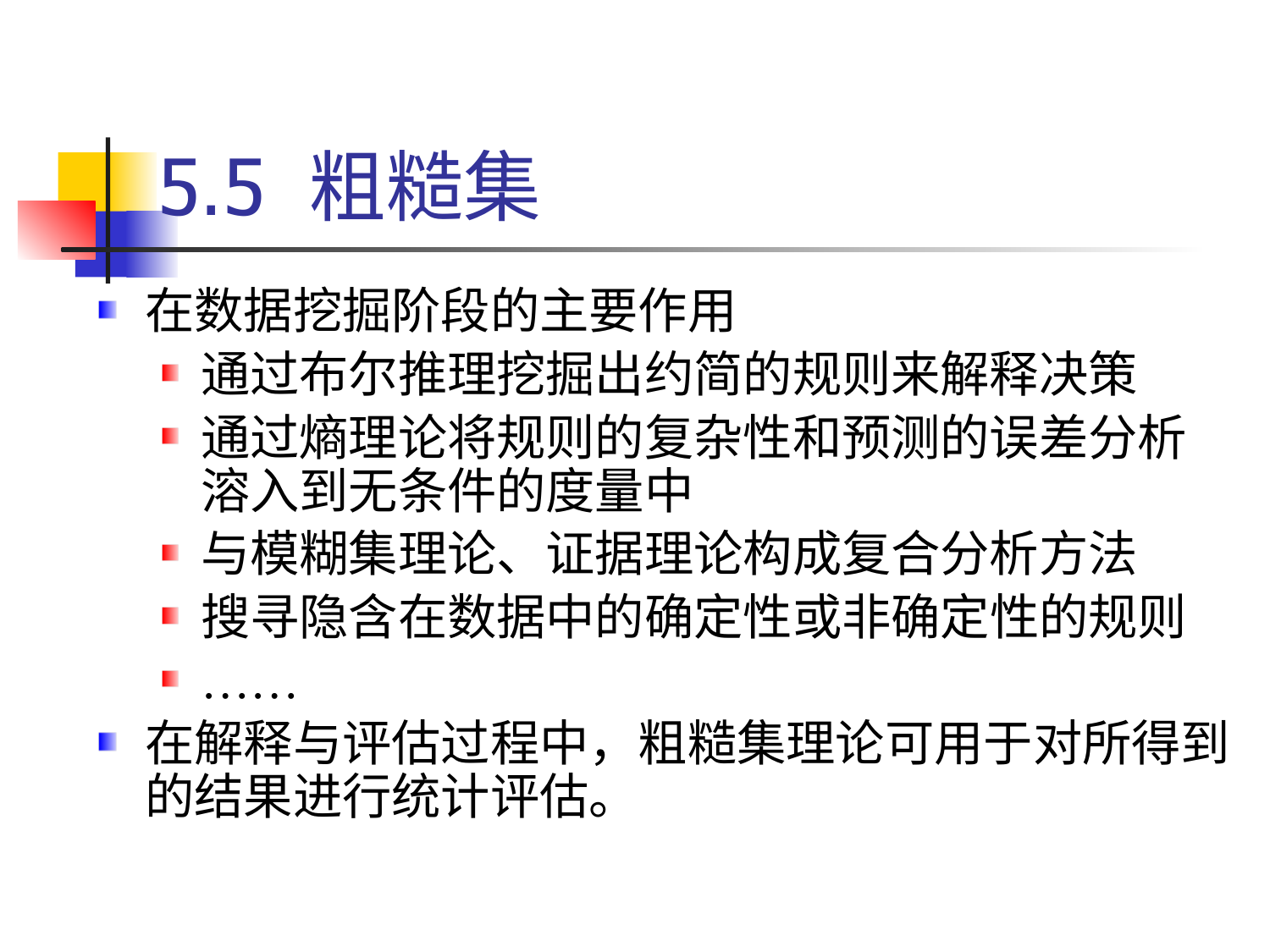

5.5 粗糙集
在数据挖掘阶段的主要作用
通过布尔推理挖掘出约简的规则来解释决策
通过熵理论将规则的复杂性和预测的误差分析溶入到无条件的度量中
与模糊集理论、证据理论构成复合分析方法
搜寻隐含在数据中的确定性或非确定性的规则
……
在解释与评估过程中，粗糙集理论可用于对所得到的结果进行统计评估。